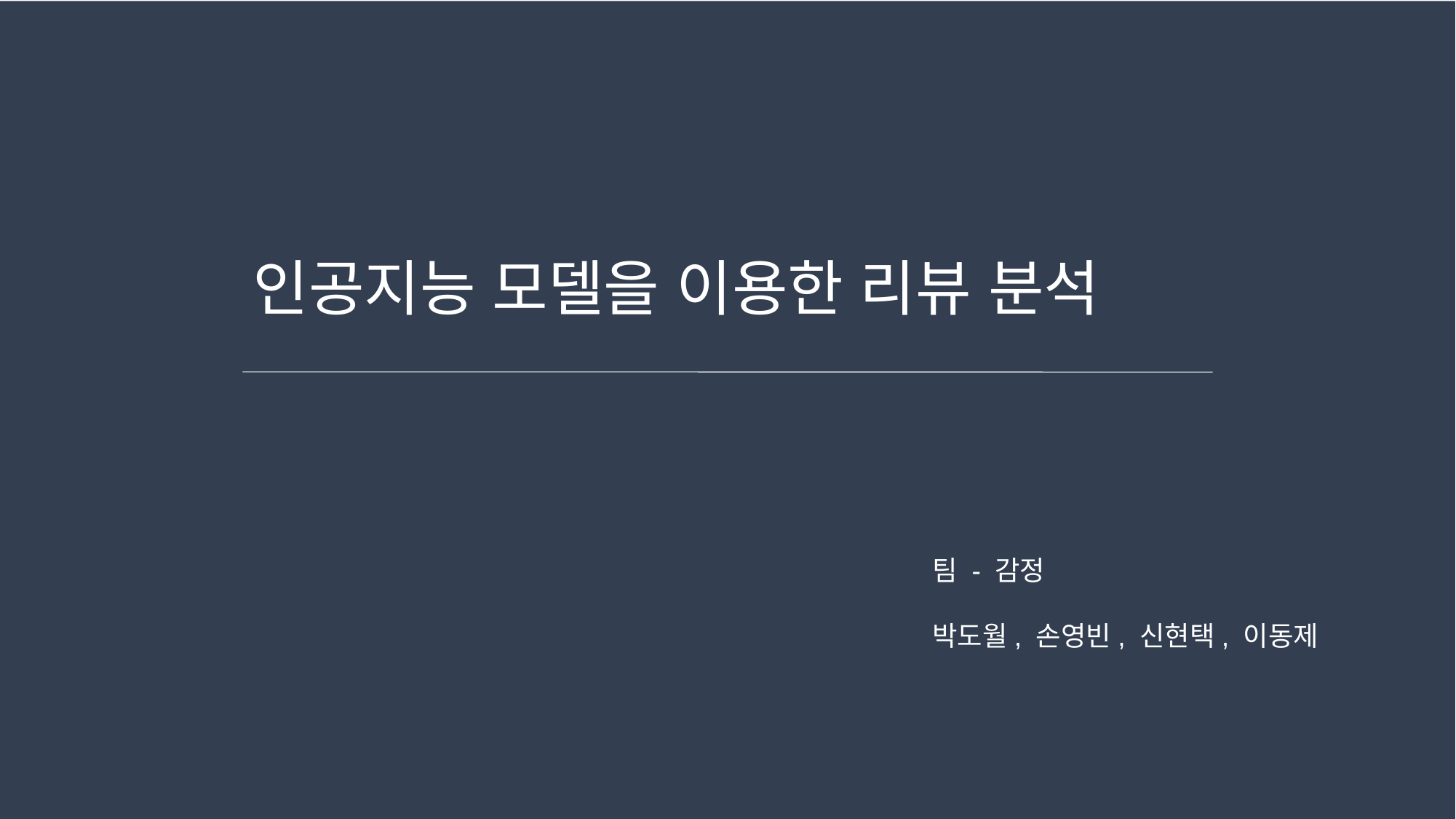

인공지능 모델을 이용한 리뷰 분석
팀 - 감정

박도월, 손영빈, 신현택, 이동제